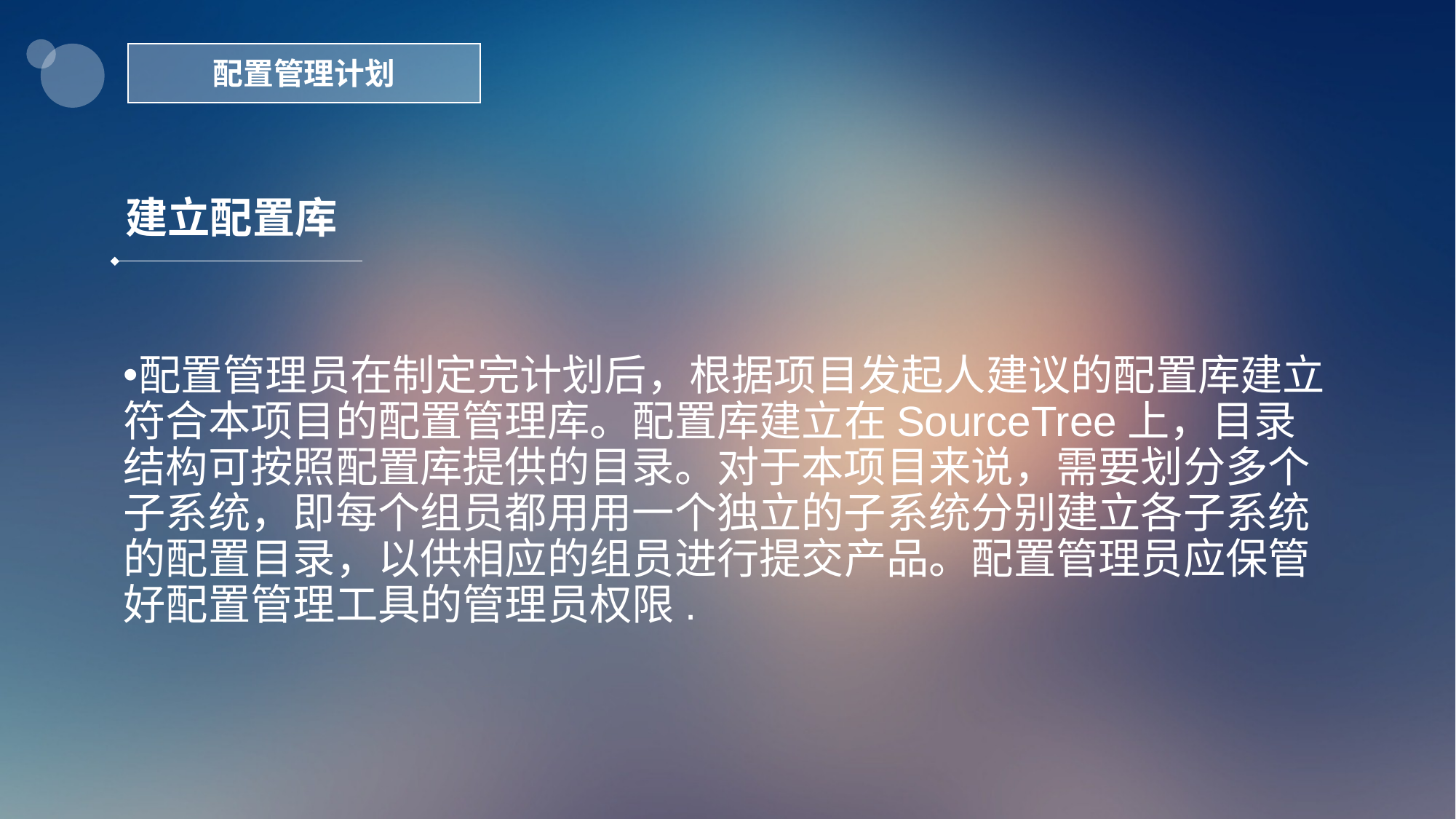

配置管理计划
建立配置库
配置管理员在制定完计划后，根据项目发起人建议的配置库建立符合本项目的配置管理库。配置库建立在SourceTree上，目录结构可按照配置库提供的目录。对于本项目来说，需要划分多个子系统，即每个组员都用用一个独立的子系统分别建立各子系统的配置目录，以供相应的组员进行提交产品。配置管理员应保管好配置管理工具的管理员权限.